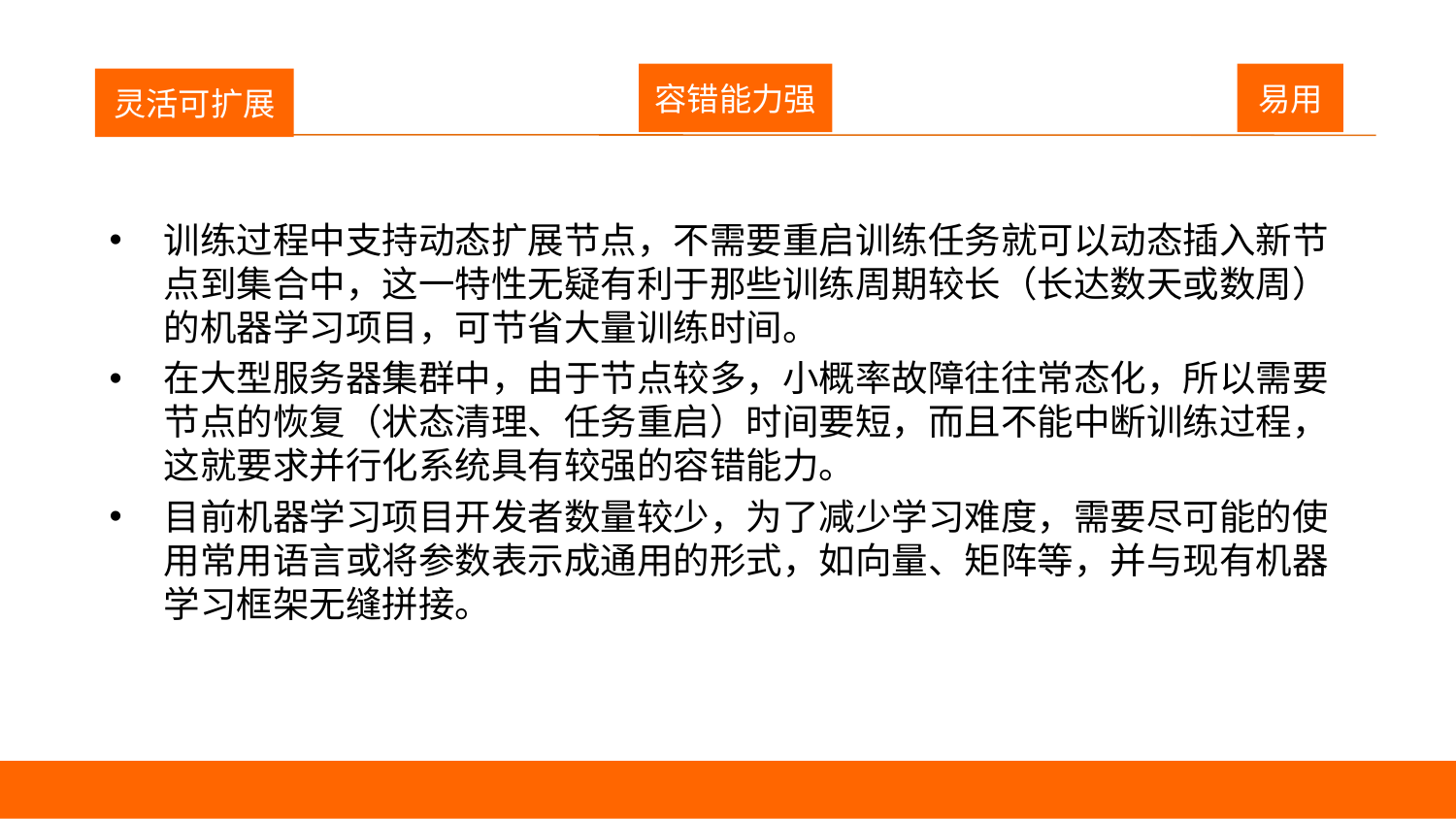

容错能力强
易用
议程
灵活可扩展

训练过程中支持动态扩展节点，不需要重启训练任务就可以动态插入新节点到集合中，这一特性无疑有利于那些训练周期较长（长达数天或数周）的机器学习项目，可节省大量训练时间。
在大型服务器集群中，由于节点较多，小概率故障往往常态化，所以需要节点的恢复（状态清理、任务重启）时间要短，而且不能中断训练过程，这就要求并行化系统具有较强的容错能力。
目前机器学习项目开发者数量较少，为了减少学习难度，需要尽可能的使用常用语言或将参数表示成通用的形式，如向量、矩阵等，并与现有机器学习框架无缝拼接。